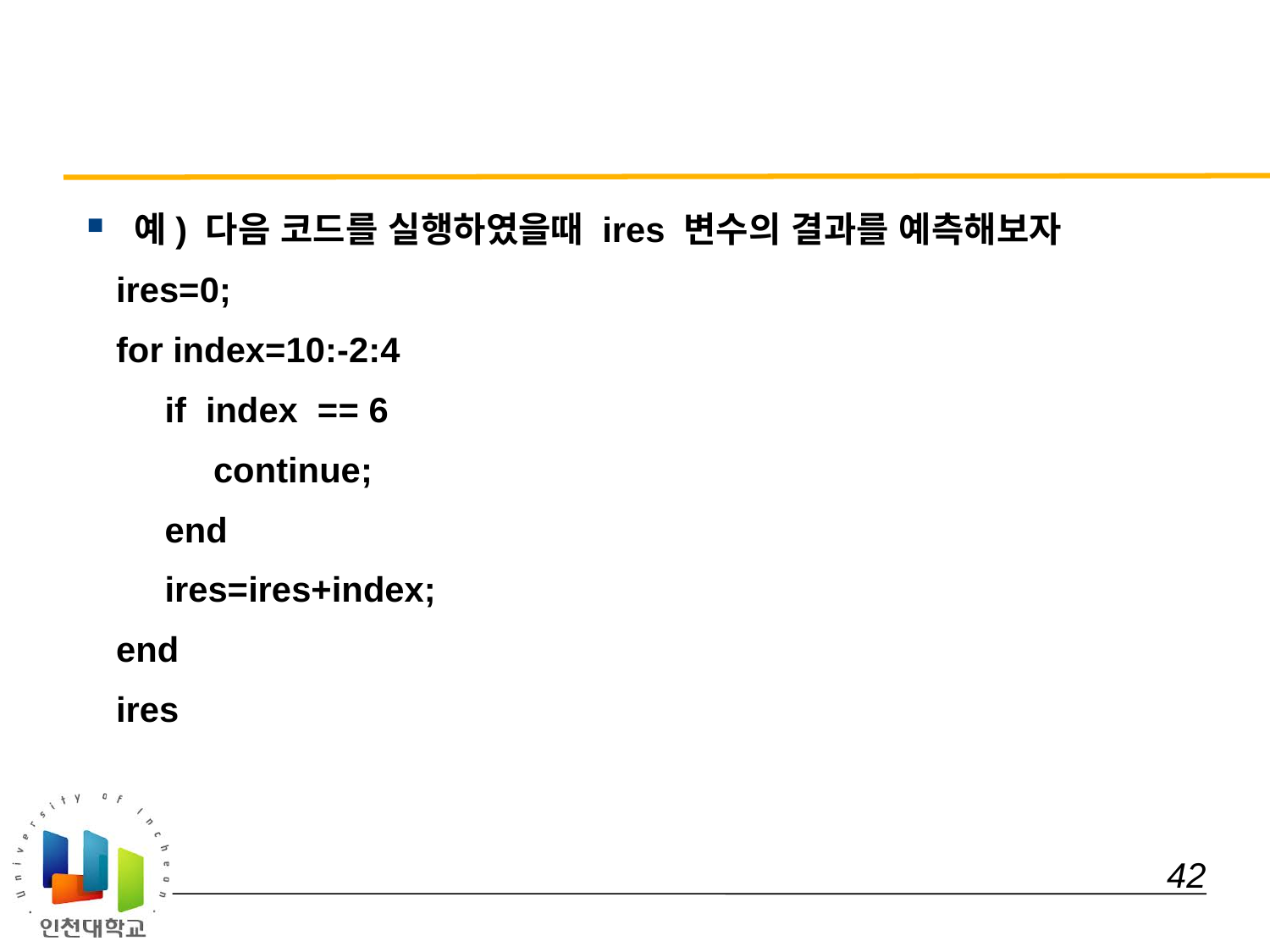

#
예) 다음 코드를 실행하였을때 ires 변수의 결과를 예측해보자
   ires=0;
   for index=10:-2:4
        if  index  == 6
             continue;
        end
        ires=ires+index;
   end
   ires

 42